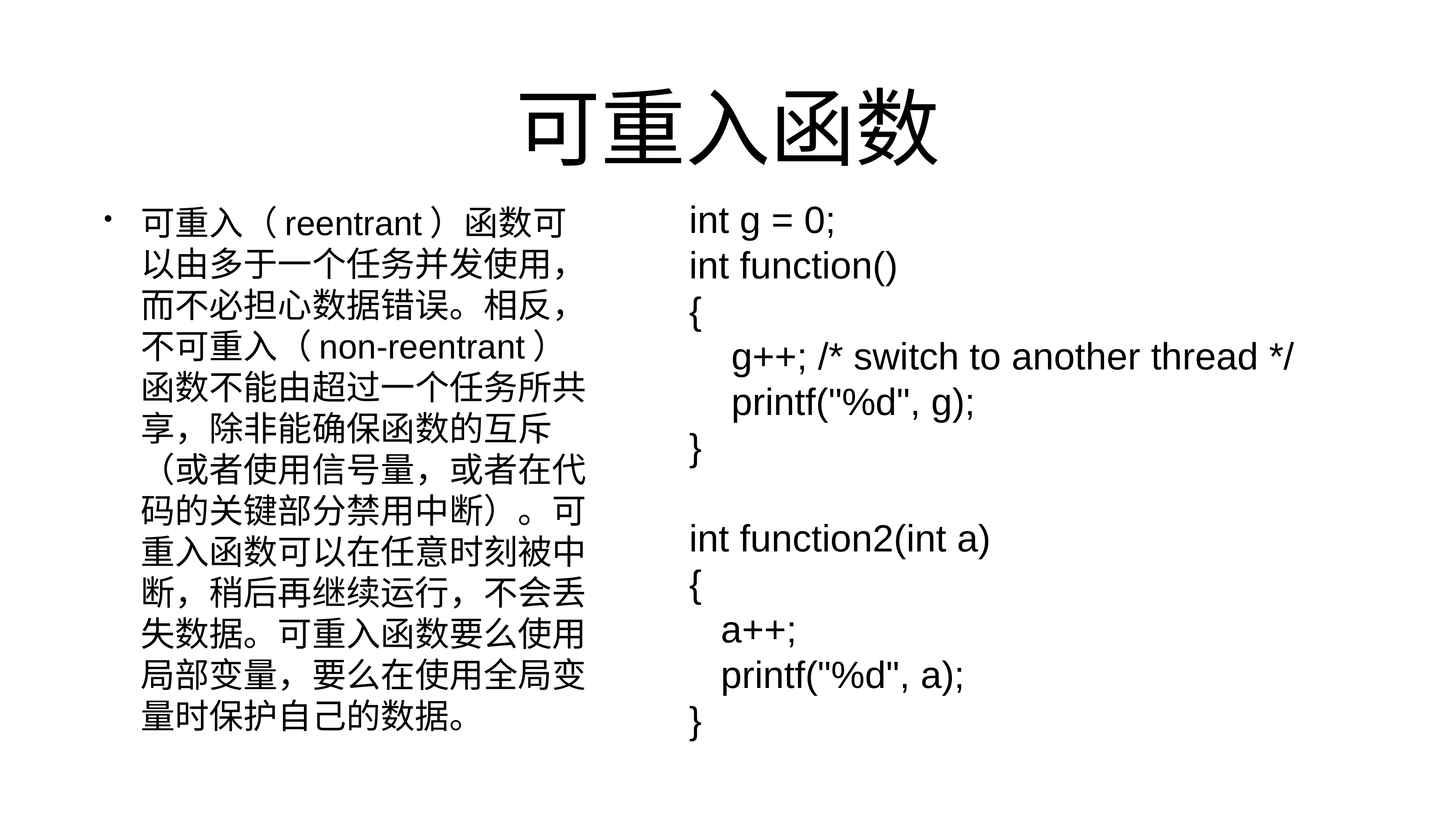

# 可重入函数
int g = 0;
int function()
{
    g++; /* switch to another thread */
    printf("%d", g);
}

int function2(int a)
{
   a++;
   printf("%d", a);
}
可重入（reentrant）函数可以由多于一个任务并发使用，而不必担心数据错误。相反，不可重入（non-reentrant）函数不能由超过一个任务所共享，除非能确保函数的互斥（或者使用信号量，或者在代码的关键部分禁用中断）。可重入函数可以在任意时刻被中断，稍后再继续运行，不会丢失数据。可重入函数要么使用局部变量，要么在使用全局变量时保护自己的数据。